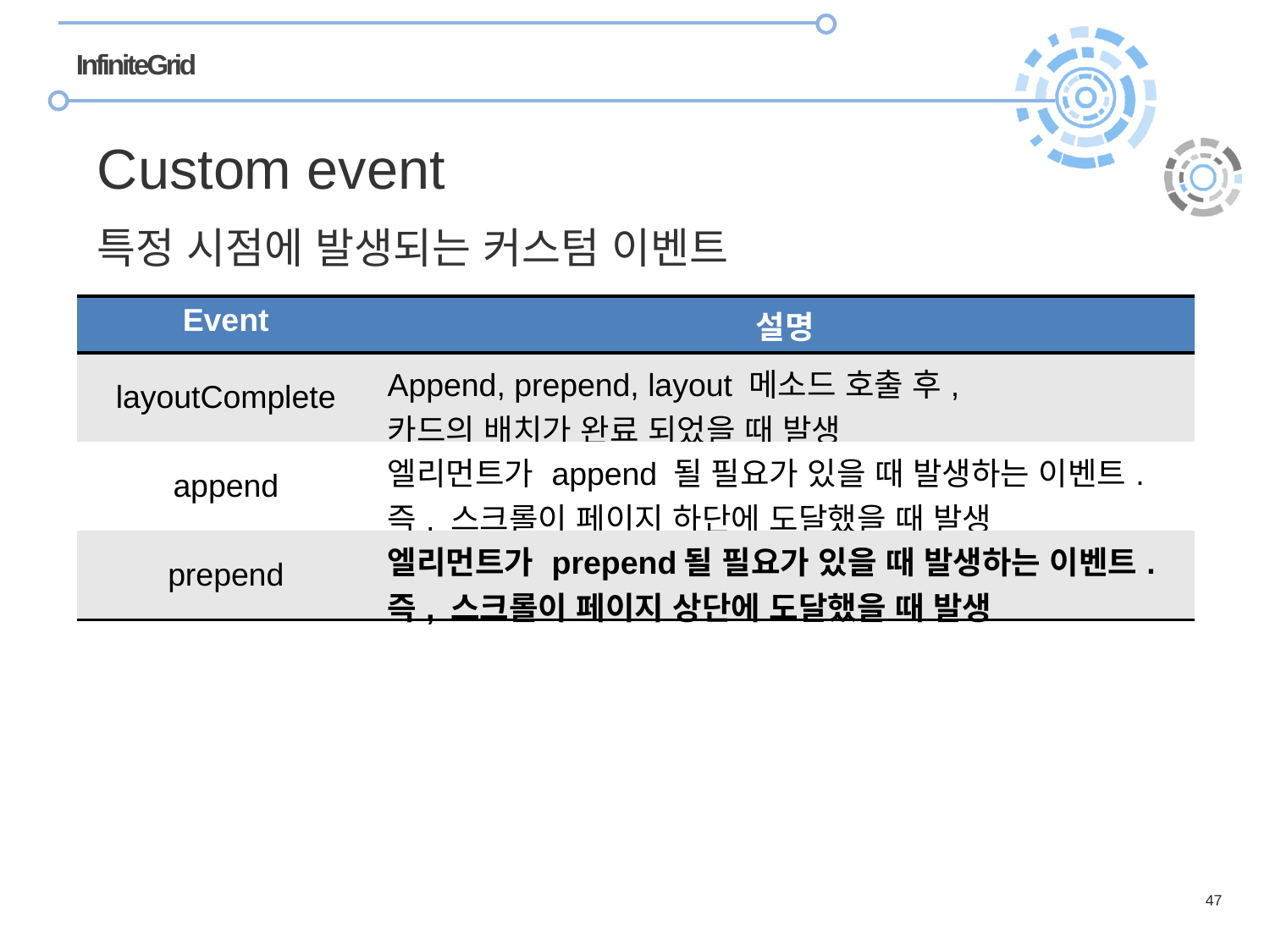

InfiniteGrid
Custom event

특정 시점에 발생되는 커스텀 이벤트
| Event | 설명 |
| --- | --- |
| layoutComplete | Append, prepend, layout 메소드 호출 후, 카드의 배치가 완료 되었을 때 발생 |
| append | 엘리먼트가 append 될 필요가 있을 때 발생하는 이벤트. 즉, 스크롤이 페이지 하단에 도달했을 때 발생 |
| prepend | 엘리먼트가 prepend될 필요가 있을 때 발생하는 이벤트. 즉, 스크롤이 페이지 상단에 도달했을 때 발생 |